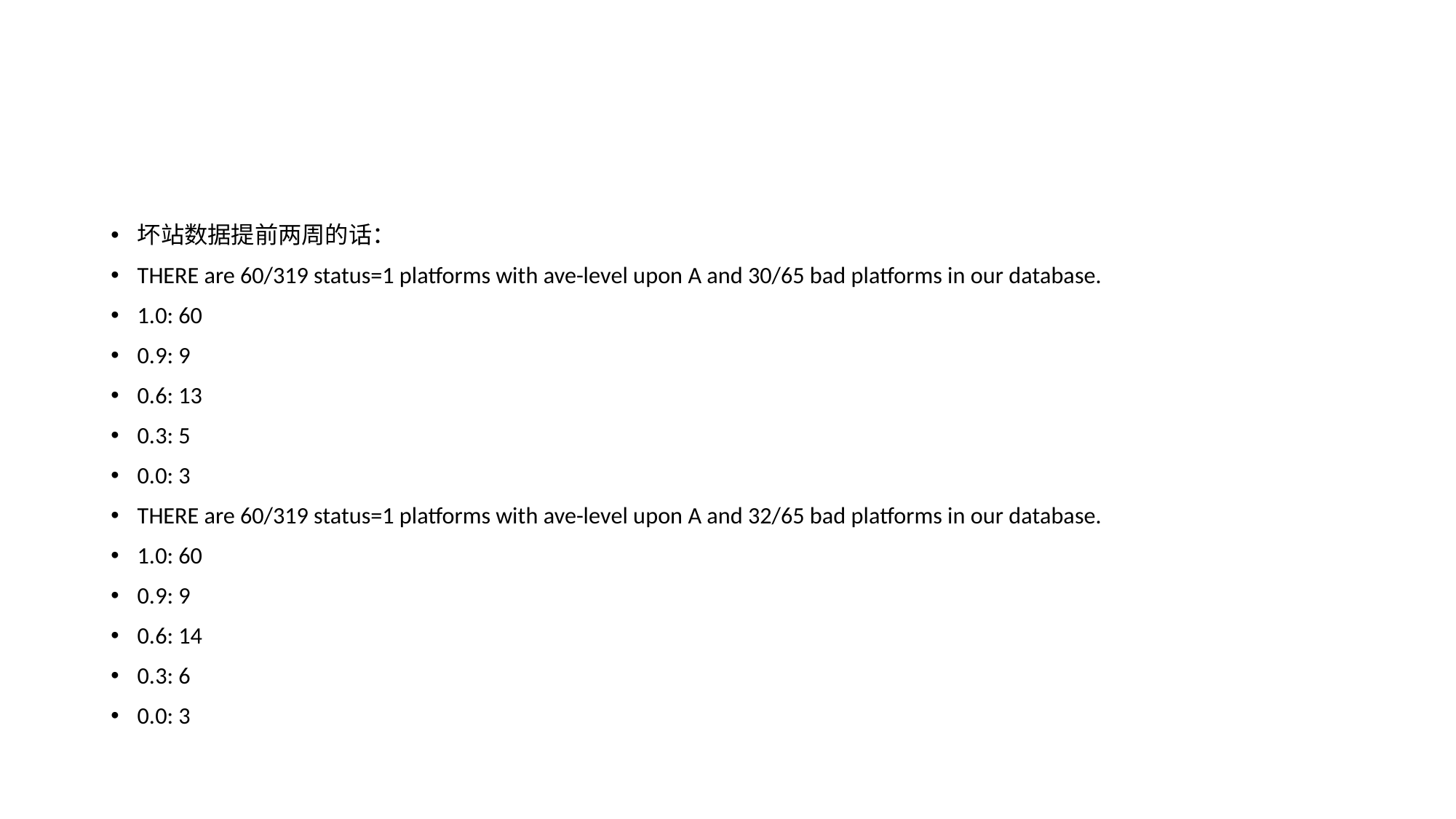

#
坏站数据提前两周的话：
THERE are 60/319 status=1 platforms with ave-level upon A and 30/65 bad platforms in our database.
1.0: 60
0.9: 9
0.6: 13
0.3: 5
0.0: 3
THERE are 60/319 status=1 platforms with ave-level upon A and 32/65 bad platforms in our database.
1.0: 60
0.9: 9
0.6: 14
0.3: 6
0.0: 3